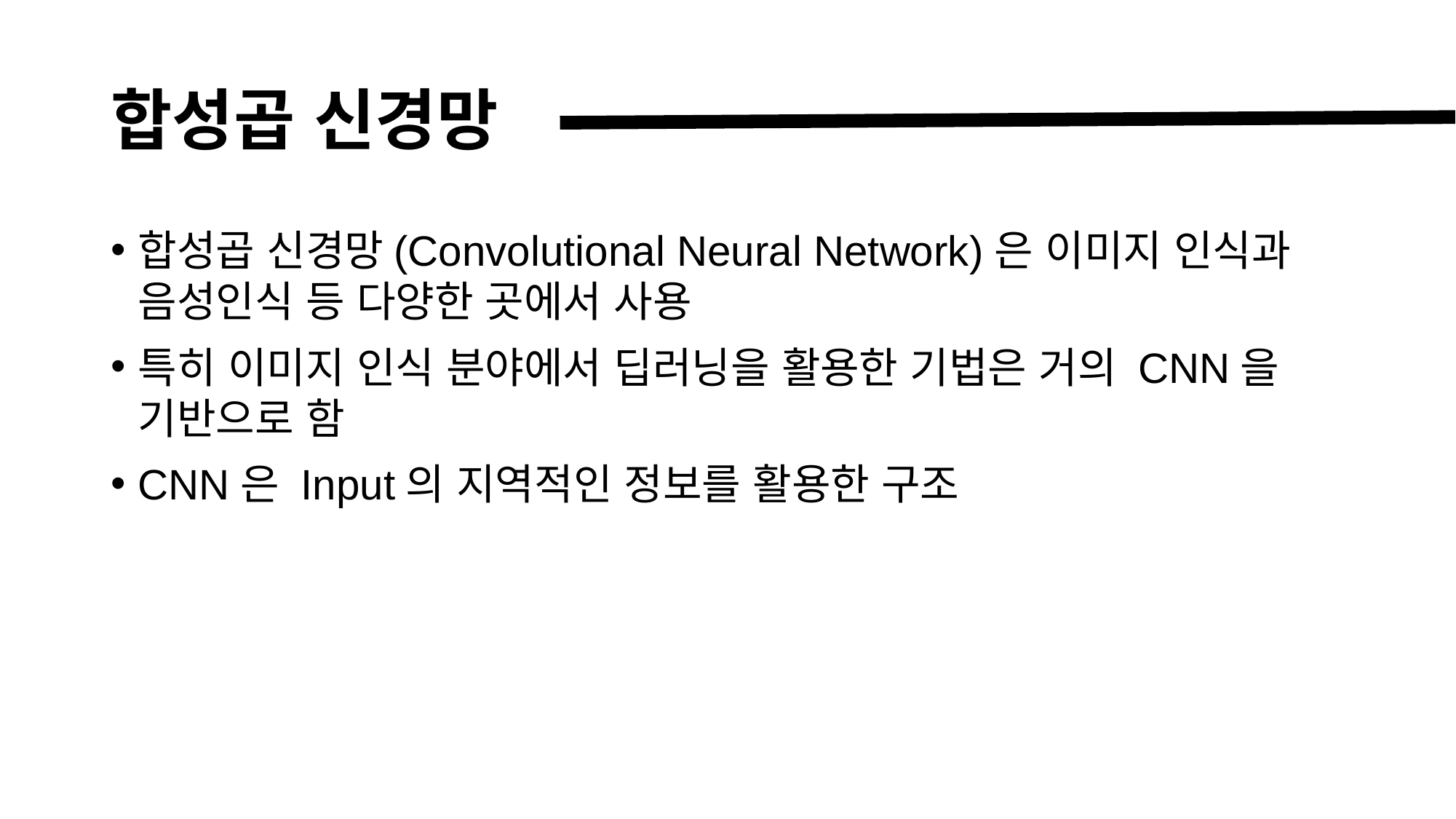

# 합성곱 신경망
합성곱 신경망(Convolutional Neural Network)은 이미지 인식과 음성인식 등 다양한 곳에서 사용
특히 이미지 인식 분야에서 딥러닝을 활용한 기법은 거의 CNN을 기반으로 함
CNN은 Input의 지역적인 정보를 활용한 구조